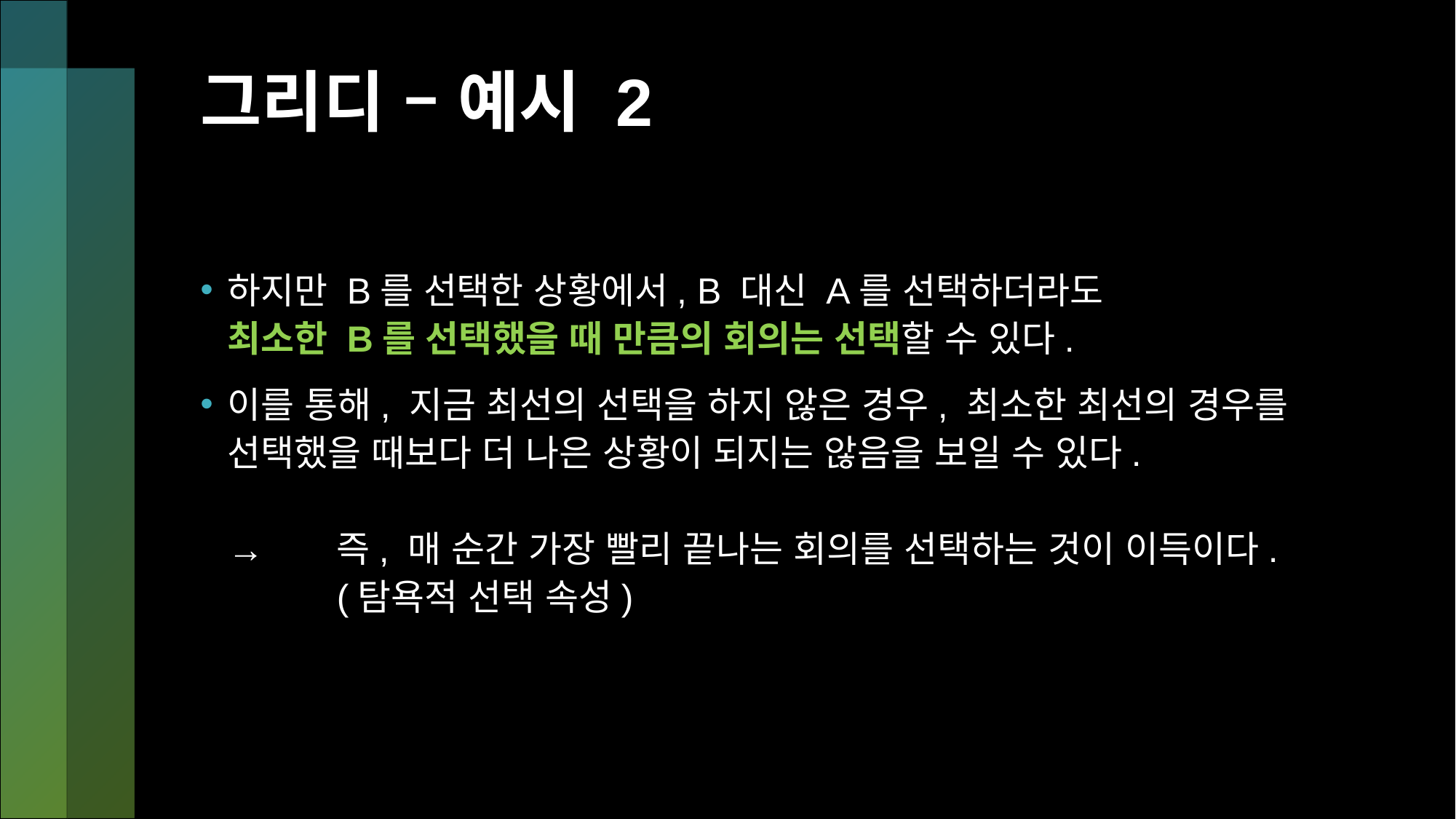

# 그리디 – 예시 2
하지만 B를 선택한 상황에서, B 대신 A를 선택하더라도
최소한 B를 선택했을 때 만큼의 회의는 선택할 수 있다.
이를 통해, 지금 최선의 선택을 하지 않은 경우, 최소한 최선의 경우를 선택했을 때보다 더 나은 상황이 되지는 않음을 보일 수 있다.
→ 	즉, 매 순간 가장 빨리 끝나는 회의를 선택하는 것이 이득이다.
	(탐욕적 선택 속성)